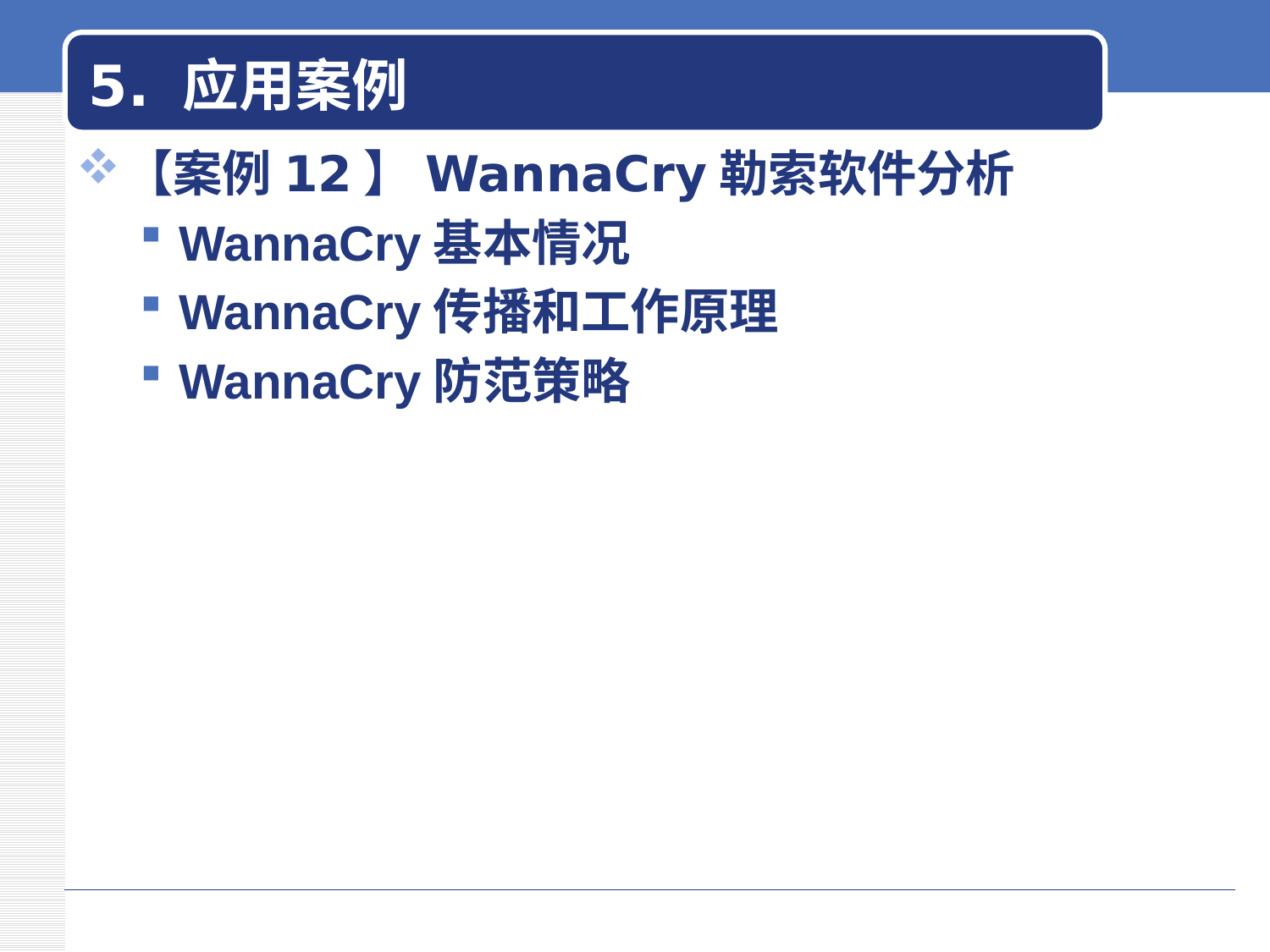

# 5. 应用案例
【案例12】WannaCry勒索软件分析
WannaCry基本情况
WannaCry传播和工作原理
WannaCry防范策略